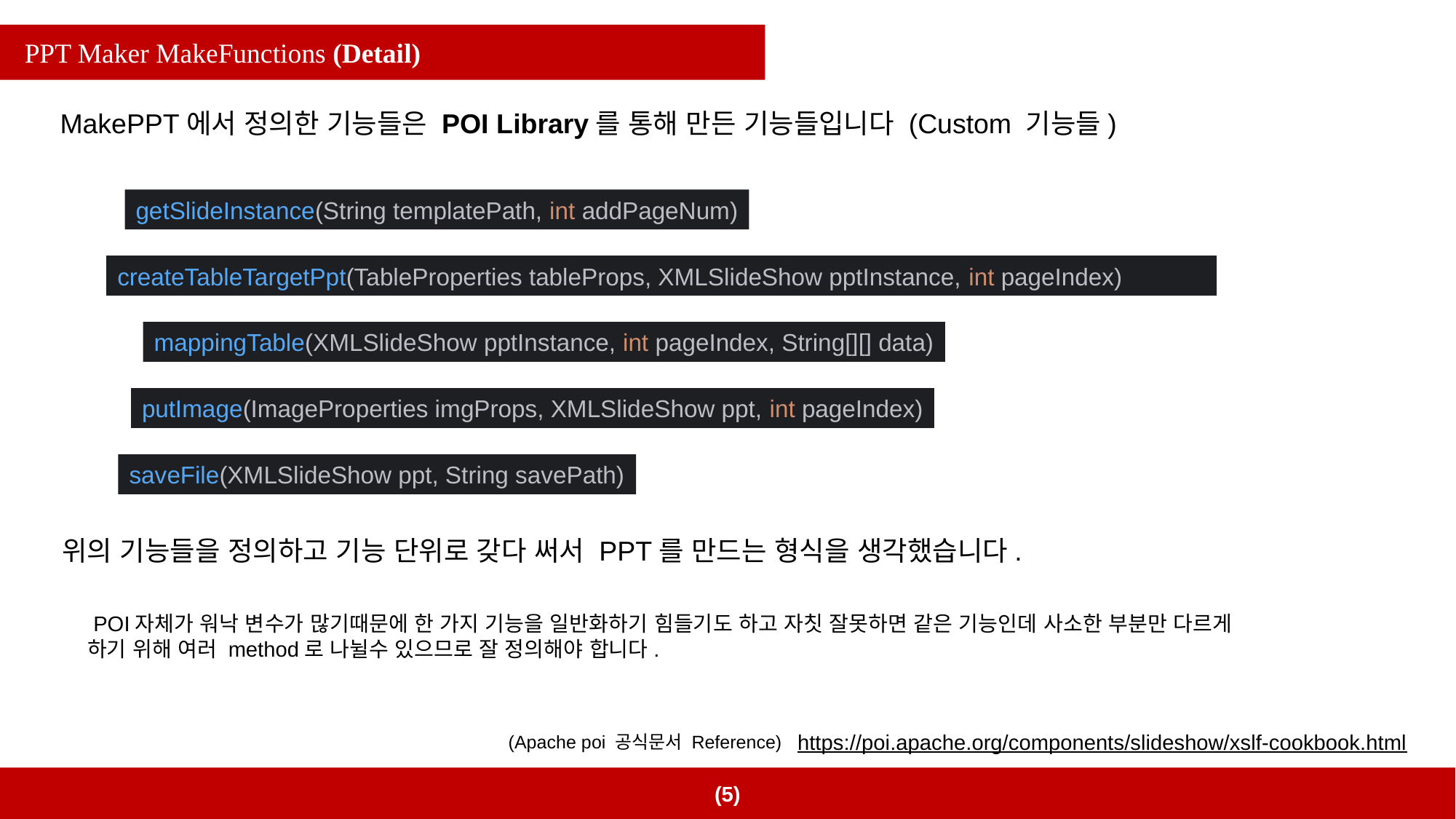

PPT Maker MakeFunctions (Detail)
MakePPT에서 정의한 기능들은 POI Library를 통해 만든 기능들입니다 (Custom 기능들)
getSlideInstance(String templatePath, int addPageNum)
createTableTargetPpt(TableProperties tableProps, XMLSlideShow pptInstance, int pageIndex)
mappingTable(XMLSlideShow pptInstance, int pageIndex, String[][] data)
putImage(ImageProperties imgProps, XMLSlideShow ppt, int pageIndex)
saveFile(XMLSlideShow ppt, String savePath)
위의 기능들을 정의하고 기능 단위로 갖다 써서 PPT를 만드는 형식을 생각했습니다.
 POI자체가 워낙 변수가 많기때문에 한 가지 기능을 일반화하기 힘들기도 하고 자칫 잘못하면 같은 기능인데 사소한 부분만 다르게 하기 위해 여러 method로 나뉠수 있으므로 잘 정의해야 합니다.
https://poi.apache.org/components/slideshow/xslf-cookbook.html
(Apache poi 공식문서 Reference)
(5)